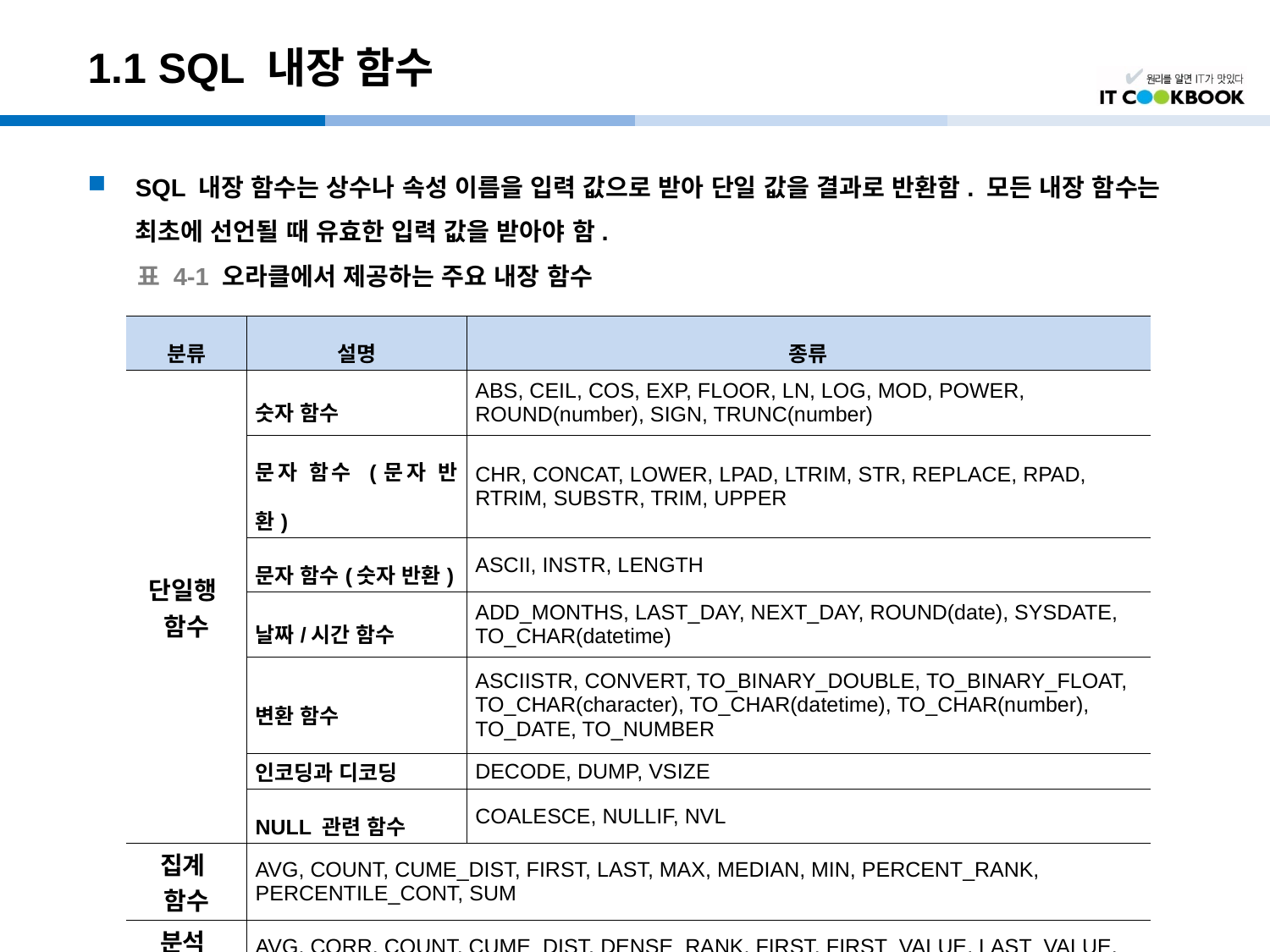

# 1.1 SQL 내장 함수
SQL 내장 함수는 상수나 속성 이름을 입력 값으로 받아 단일 값을 결과로 반환함. 모든 내장 함수는 최초에 선언될 때 유효한 입력 값을 받아야 함.
표 4-1 오라클에서 제공하는 주요 내장 함수
| 분류 | 설명 | 종류 |
| --- | --- | --- |
| 단일행 함수 | 숫자 함수 | ABS, CEIL, COS, EXP, FLOOR, LN, LOG, MOD, POWER, ROUND(number), SIGN, TRUNC(number) |
|  | 문자 함수 (문자 반환) | CHR, CONCAT, LOWER, LPAD, LTRIM, STR, REPLACE, RPAD, RTRIM, SUBSTR, TRIM, UPPER |
|  | 문자 함수(숫자 반환) | ASCII, INSTR, LENGTH |
|  | 날짜/시간 함수 | ADD\_MONTHS, LAST\_DAY, NEXT\_DAY, ROUND(date), SYSDATE, TO\_CHAR(datetime) |
|  | 변환 함수 | ASCIISTR, CONVERT, TO\_BINARY\_DOUBLE, TO\_BINARY\_FLOAT, TO\_CHAR(character), TO\_CHAR(datetime), TO\_CHAR(number), TO\_DATE, TO\_NUMBER |
|  | 인코딩과 디코딩 | DECODE, DUMP, VSIZE |
|  | NULL 관련 함수 | COALESCE, NULLIF, NVL |
| 집계 함수 | AVG, COUNT, CUME\_DIST, FIRST, LAST, MAX, MEDIAN, MIN, PERCENT\_RANK, PERCENTILE\_CONT, SUM |  |
| 분석 함수 | AVG, CORR, COUNT, CUME\_DIST, DENSE\_RANK, FIRST, FIRST\_VALUE, LAST\_VALUE, LEAD, MAX, MIN, RANK, SUM |  |